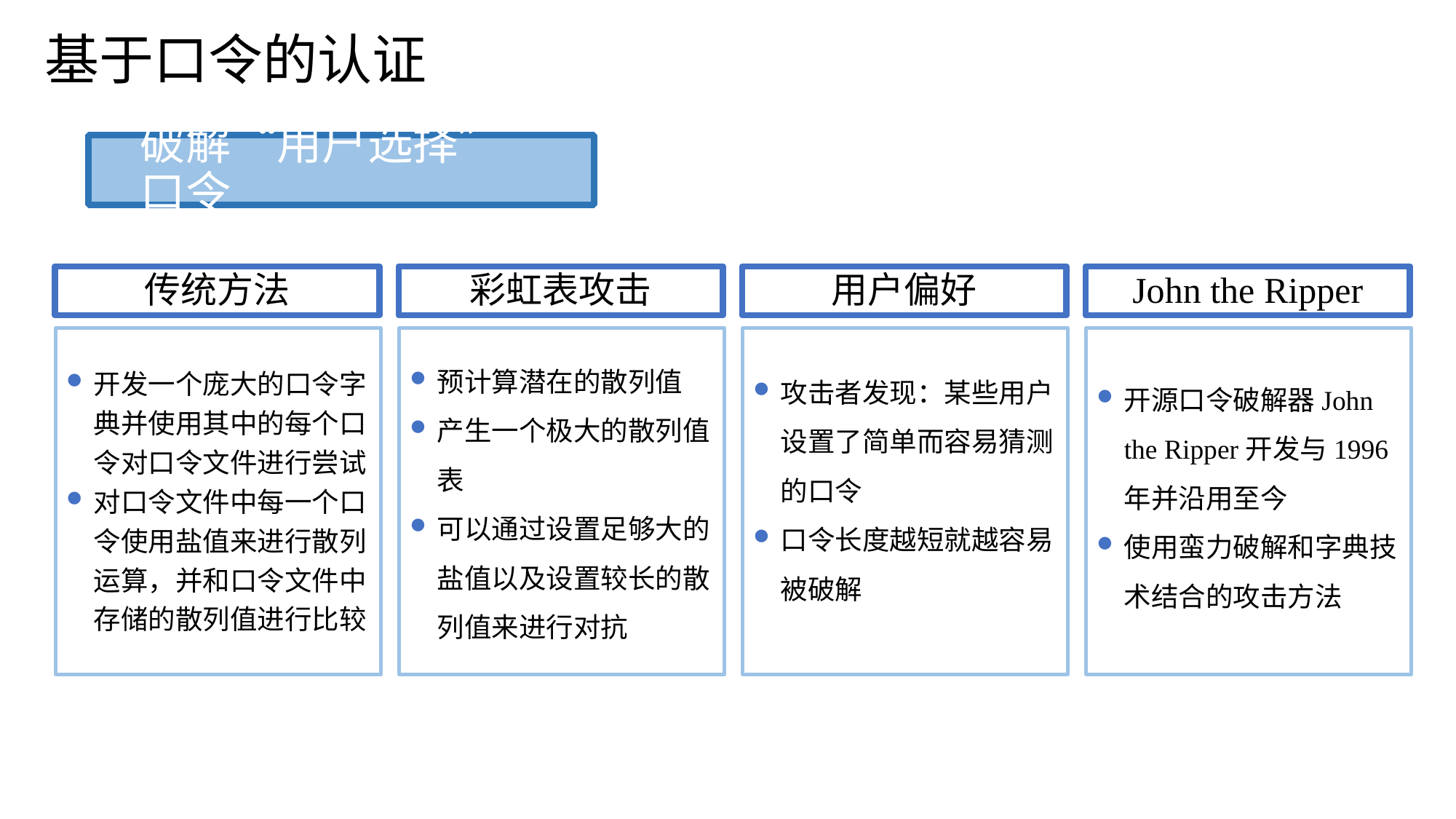

基于口令的认证
破解“用户选择”口令
传统方法
彩虹表攻击
用户偏好
John the Ripper

开发一个庞大的口令字典并使用其中的每个口令对口令文件进行尝试
对口令文件中每一个口令使用盐值来进行散列运算，并和口令文件中存储的散列值进行比较

攻击者发现：某些用户设置了简单而容易猜测的口令
口令长度越短就越容易被破解

预计算潜在的散列值
产生一个极大的散列值表
可以通过设置足够大的盐值以及设置较长的散列值来进行对抗

开源口令破解器John the Ripper开发与1996年并沿用至今
使用蛮力破解和字典技术结合的攻击方法